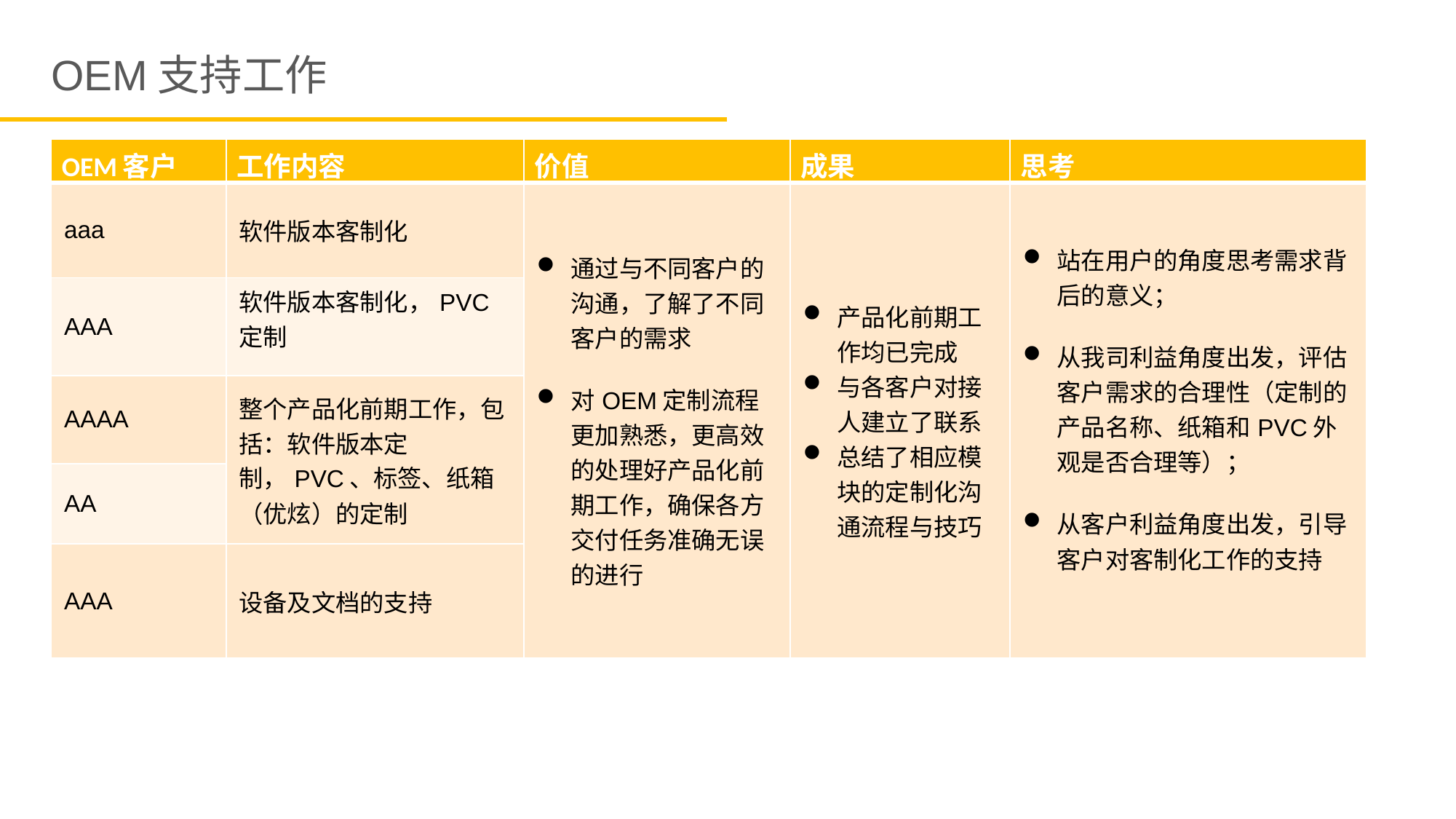

OEM支持工作
| OEM客户 | 工作内容 | 价值 | 成果 | 思考 |
| --- | --- | --- | --- | --- |
| aaa | 软件版本客制化 | 通过与不同客户的沟通，了解了不同客户的需求 对OEM定制流程更加熟悉，更高效的处理好产品化前期工作，确保各方交付任务准确无误的进行 | 产品化前期工作均已完成 与各客户对接人建立了联系 总结了相应模块的定制化沟通流程与技巧 | 站在用户的角度思考需求背后的意义； 从我司利益角度出发，评估客户需求的合理性（定制的产品名称、纸箱和PVC外观是否合理等）； 从客户利益角度出发，引导客户对客制化工作的支持 |
| AAA | 软件版本客制化，PVC定制 |  |  |  |
| AAAA | 整个产品化前期工作，包括：软件版本定制，PVC、标签、纸箱（优炫）的定制 |  |  |  |
| AA |  |  |  |  |
| AAA | 设备及文档的支持 |  |  |  |